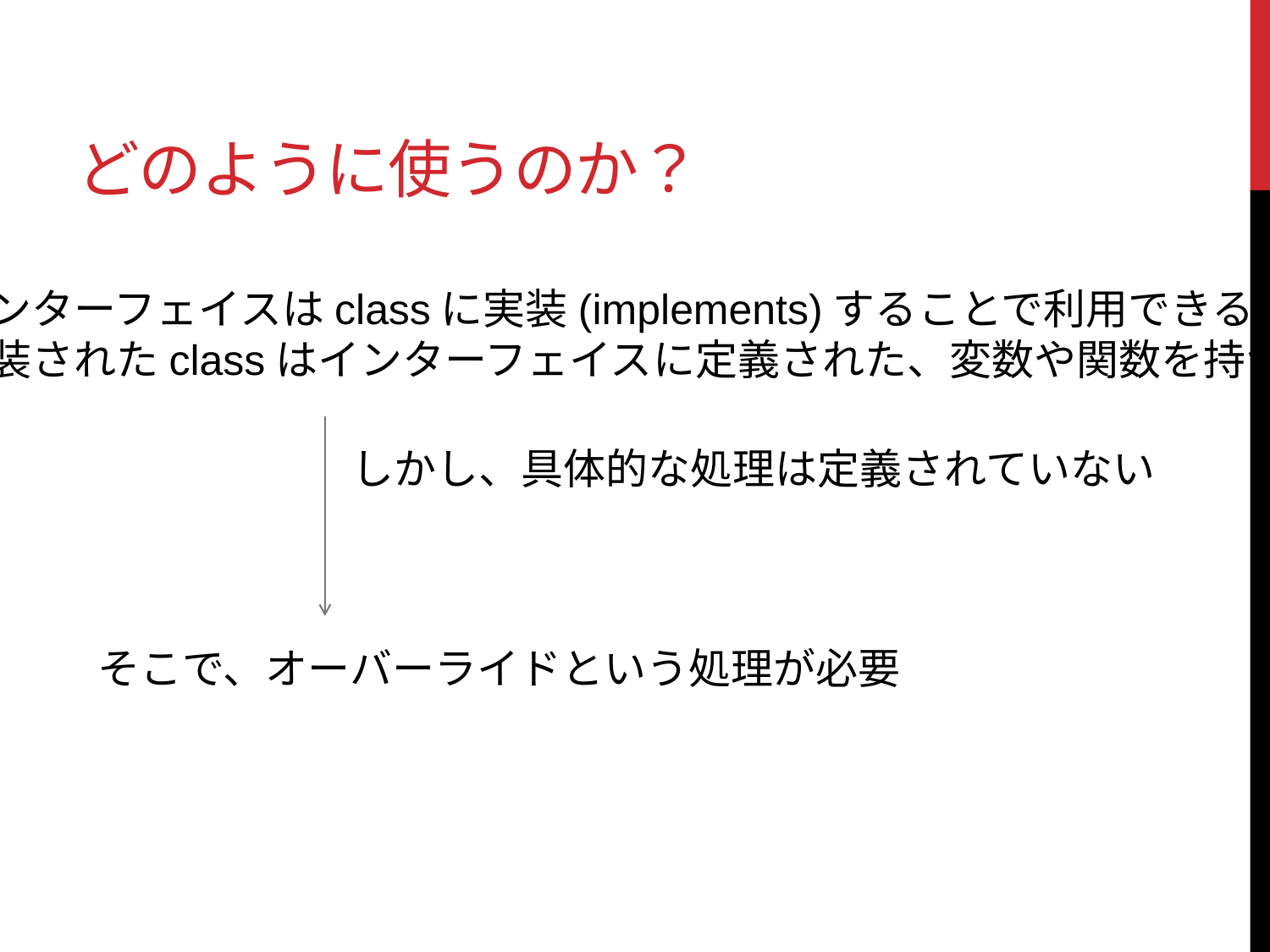

# どのように使うのか？
インターフェイスはclassに実装(implements)することで利用できる。
実装されたclassはインターフェイスに定義された、変数や関数を持つ。
しかし、具体的な処理は定義されていない
そこで、オーバーライドという処理が必要